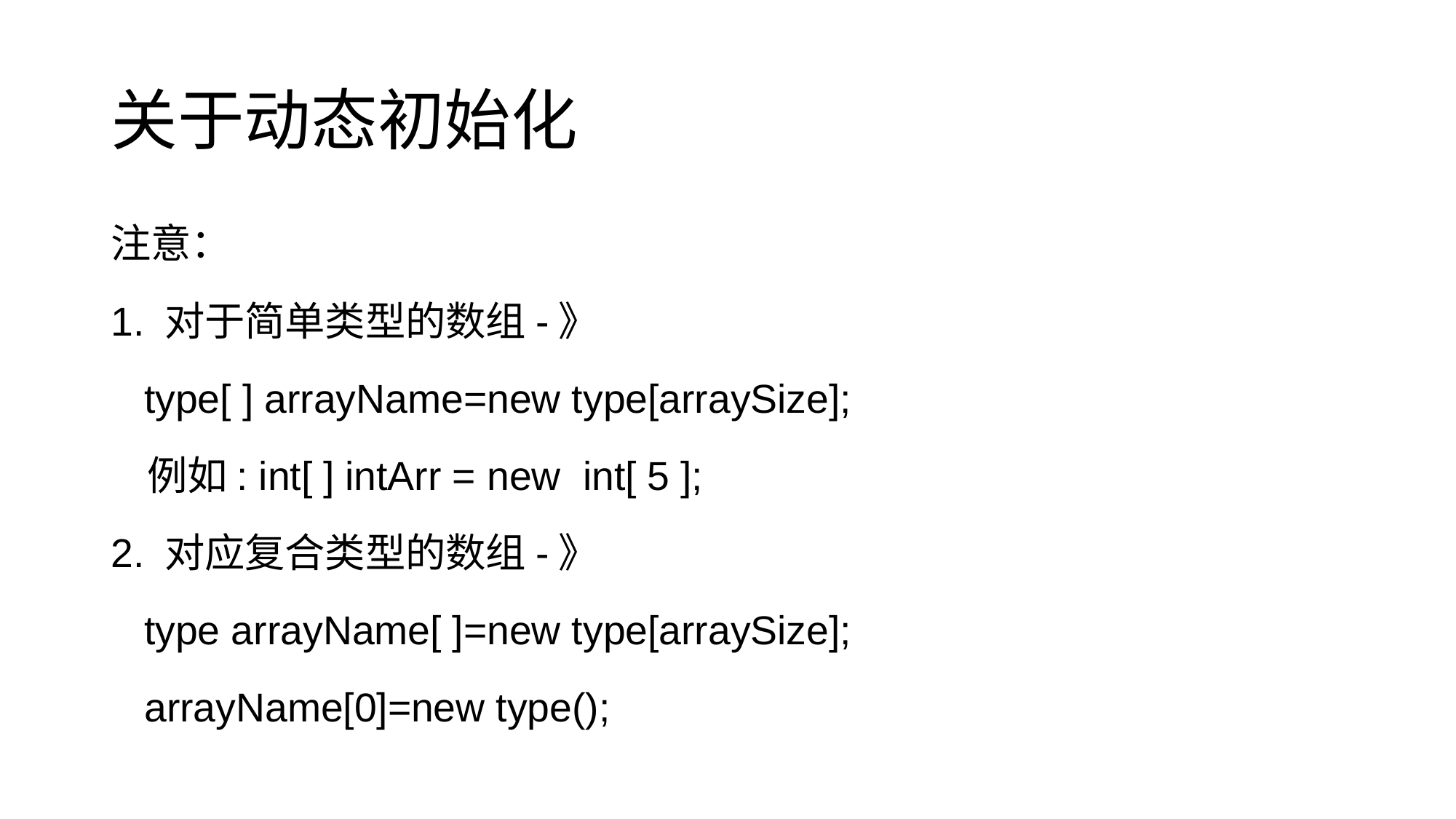

# 关于动态初始化
注意：
1. 对于简单类型的数组-》
   type[ ] arrayName=new type[arraySize];
   例如: int[ ] intArr = new  int[ 5 ];
2. 对应复合类型的数组-》
   type arrayName[ ]=new type[arraySize];
   arrayName[0]=new type();